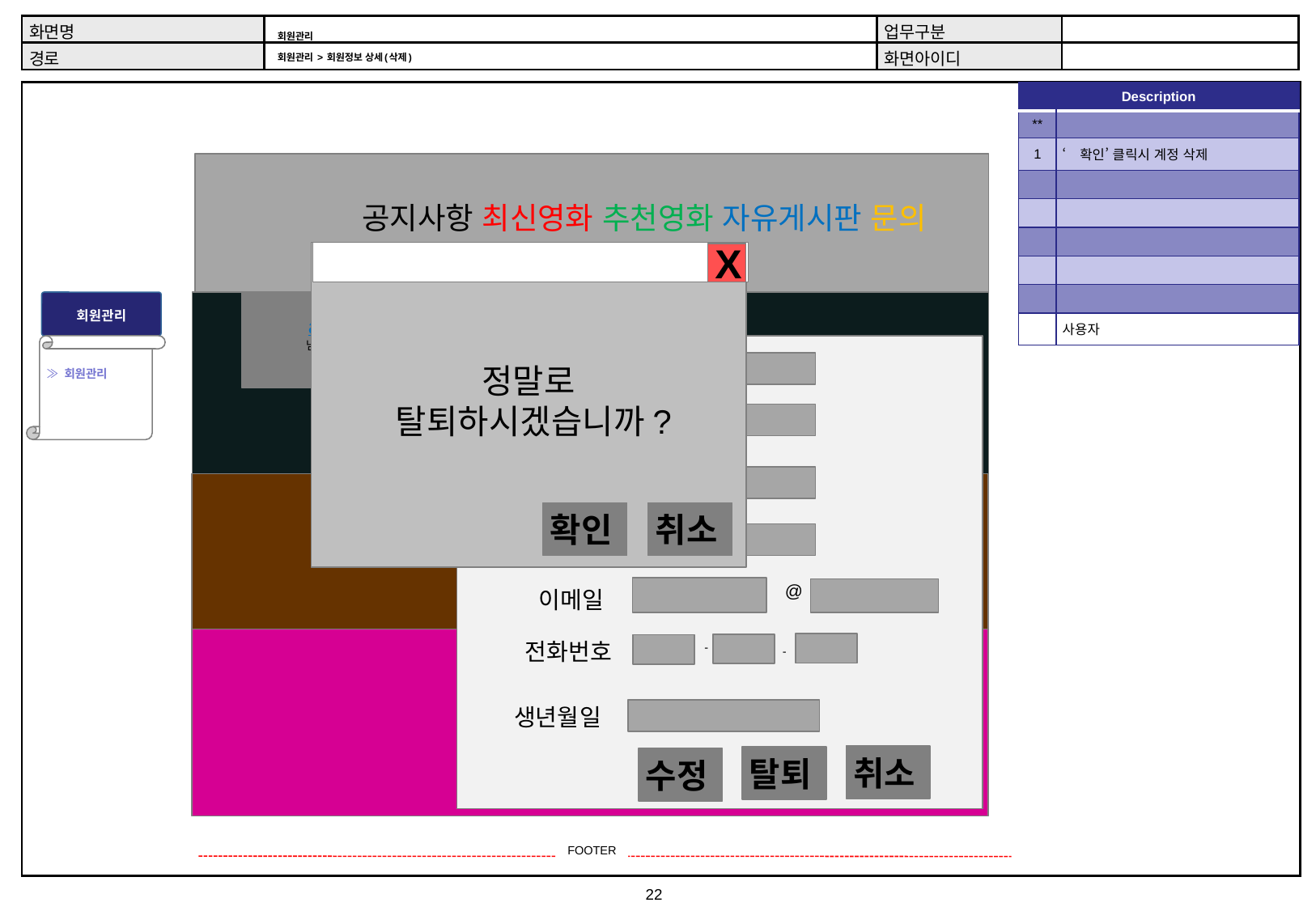

# 회원관리 회원관리 > 회원정보 상세(삭제)
| Description |  |
| --- | --- |
| \*\* |  |
| 1 | ‘확인’ 클릭시 계정 삭제 |
|  |  |
|  |  |
|  |  |
|  |  |
|  |  |
|  | 사용자 |

공지사항 최신영화 추천영화 자유게시판 문의

X

회원관리

로그인
aDMIN
님 어서오세요

≫ 회원관리
성명

정말로
탈퇴하시겠습니까?
로그아웃
ID

비밀번호

확인
취소
비밀번호 확인

@

이메일

전화번호

-

-
생년월일

취소
탈퇴
수정